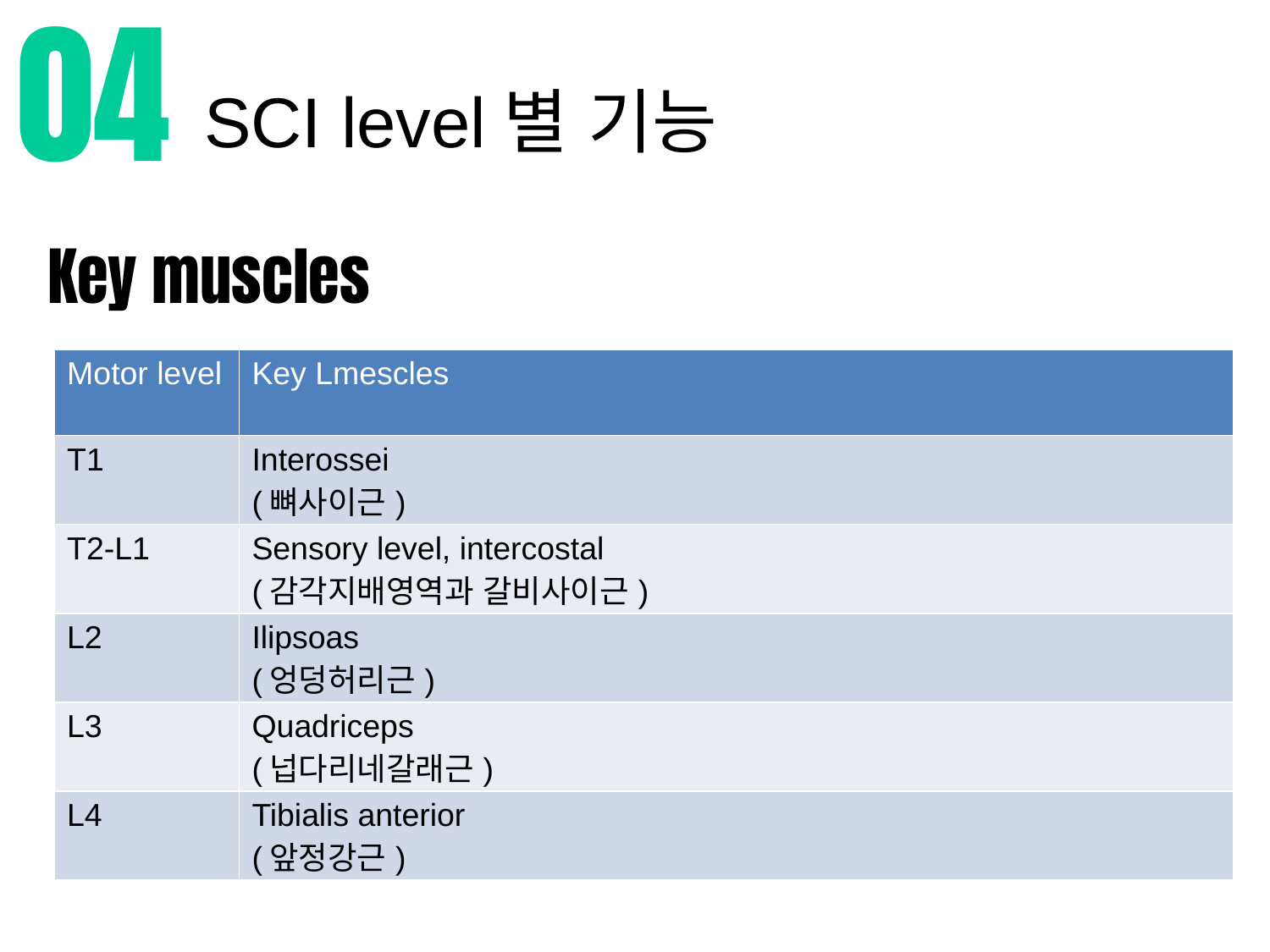

04
Made in Yang
SCI level별 기능
Key muscles
| Motor level | Key Lmescles |
| --- | --- |
| T1 | Interossei (뼈사이근) |
| T2-L1 | Sensory level, intercostal (감각지배영역과 갈비사이근) |
| L2 | Ilipsoas (엉덩허리근) |
| L3 | Quadriceps (넙다리네갈래근) |
| L4 | Tibialis anterior (앞정강근) |